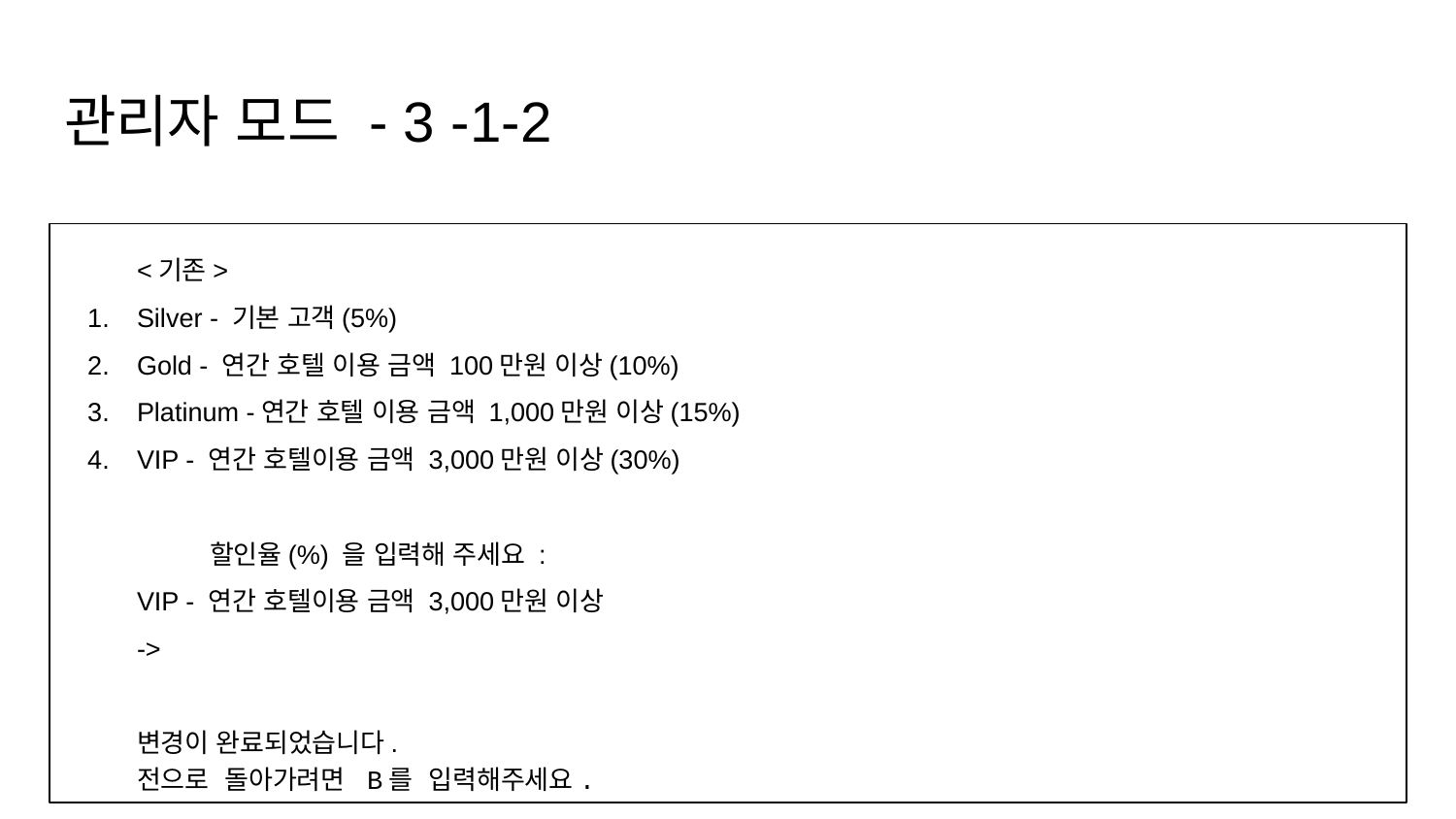

# 관리자 모드 - 3 -1-2
<기존>
Silver - 기본 고객(5%)
Gold - 연간 호텔 이용 금액 100만원 이상(10%)
Platinum -연간 호텔 이용 금액 1,000만원 이상(15%)
VIP - 연간 호텔이용 금액 3,000만원 이상(30%)

	할인율(%) 을 입력해 주세요 :
VIP - 연간 호텔이용 금액 3,000만원 이상
->

변경이 완료되었습니다.
전으로 돌아가려면 B를 입력해주세요.